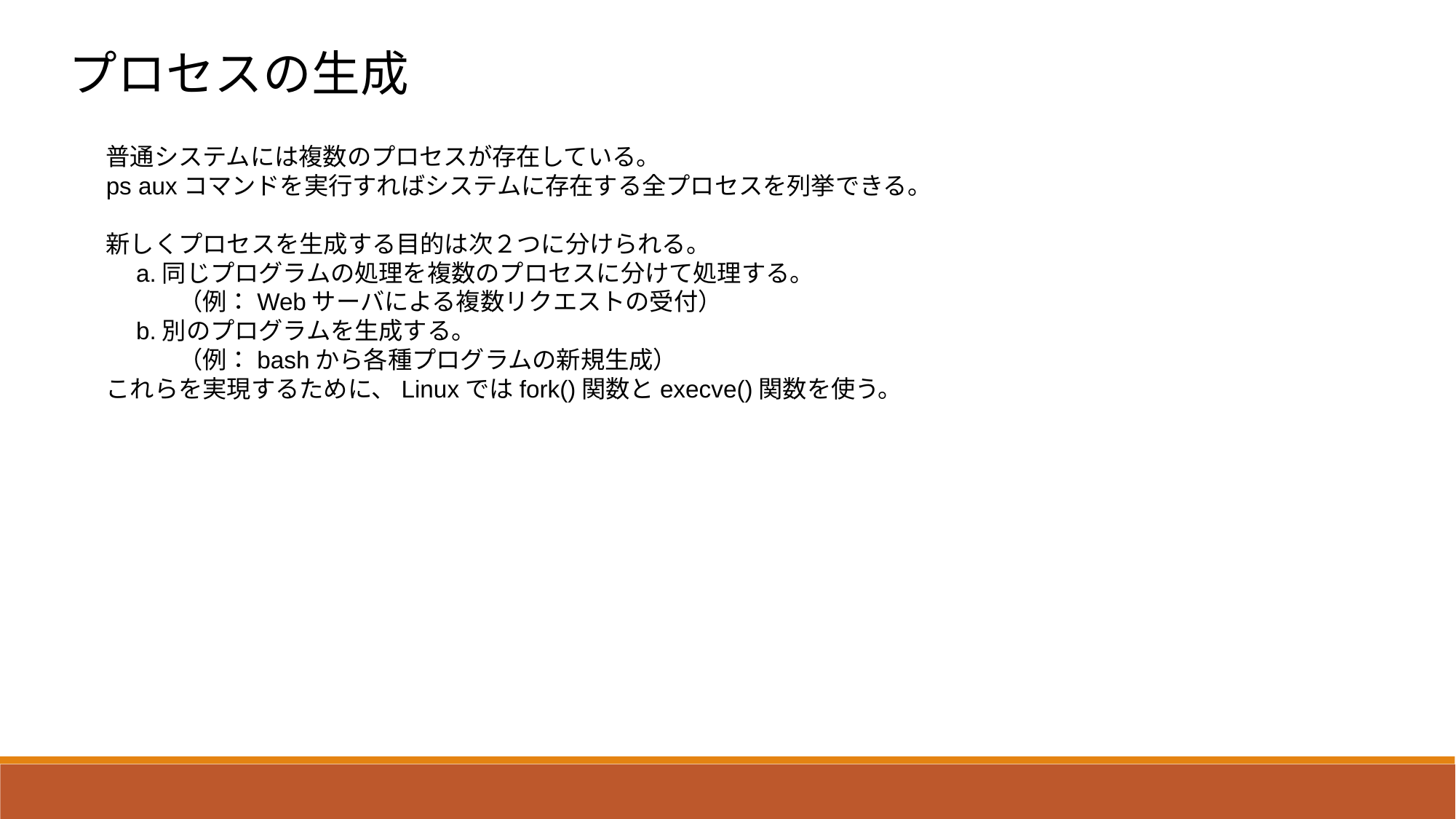

プロセスの生成
普通システムには複数のプロセスが存在している。
ps auxコマンドを実行すればシステムに存在する全プロセスを列挙できる。

新しくプロセスを生成する目的は次２つに分けられる。
　a.同じプログラムの処理を複数のプロセスに分けて処理する。
　　　（例：Webサーバによる複数リクエストの受付）
　b.別のプログラムを生成する。
　　　（例：bashから各種プログラムの新規生成）
これらを実現するために、Linuxではfork()関数とexecve()関数を使う。